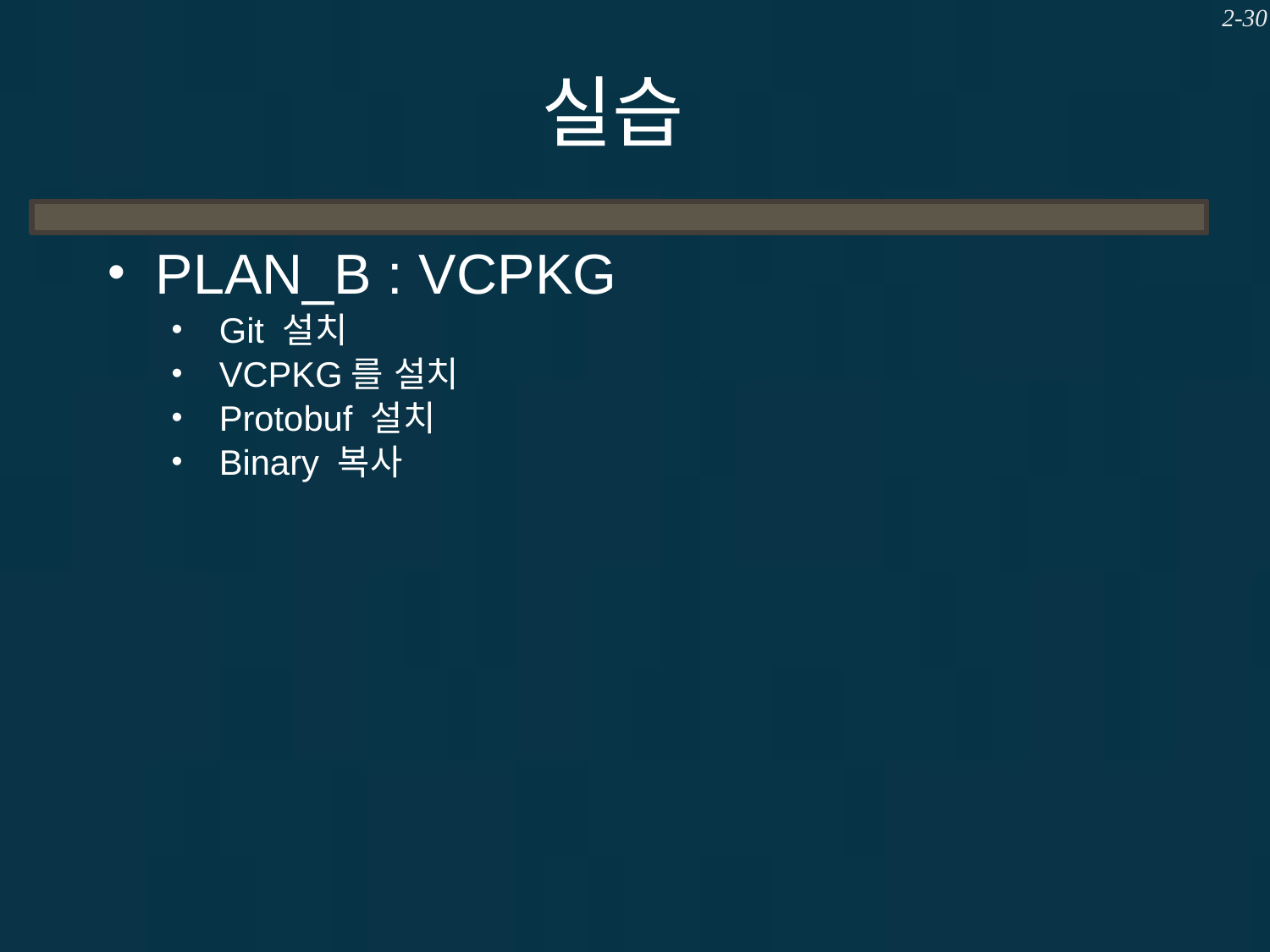

2-30
# 실습

PLAN_B : VCPKG
Git 설치
VCPKG를 설치
Protobuf 설치
Binary 복사